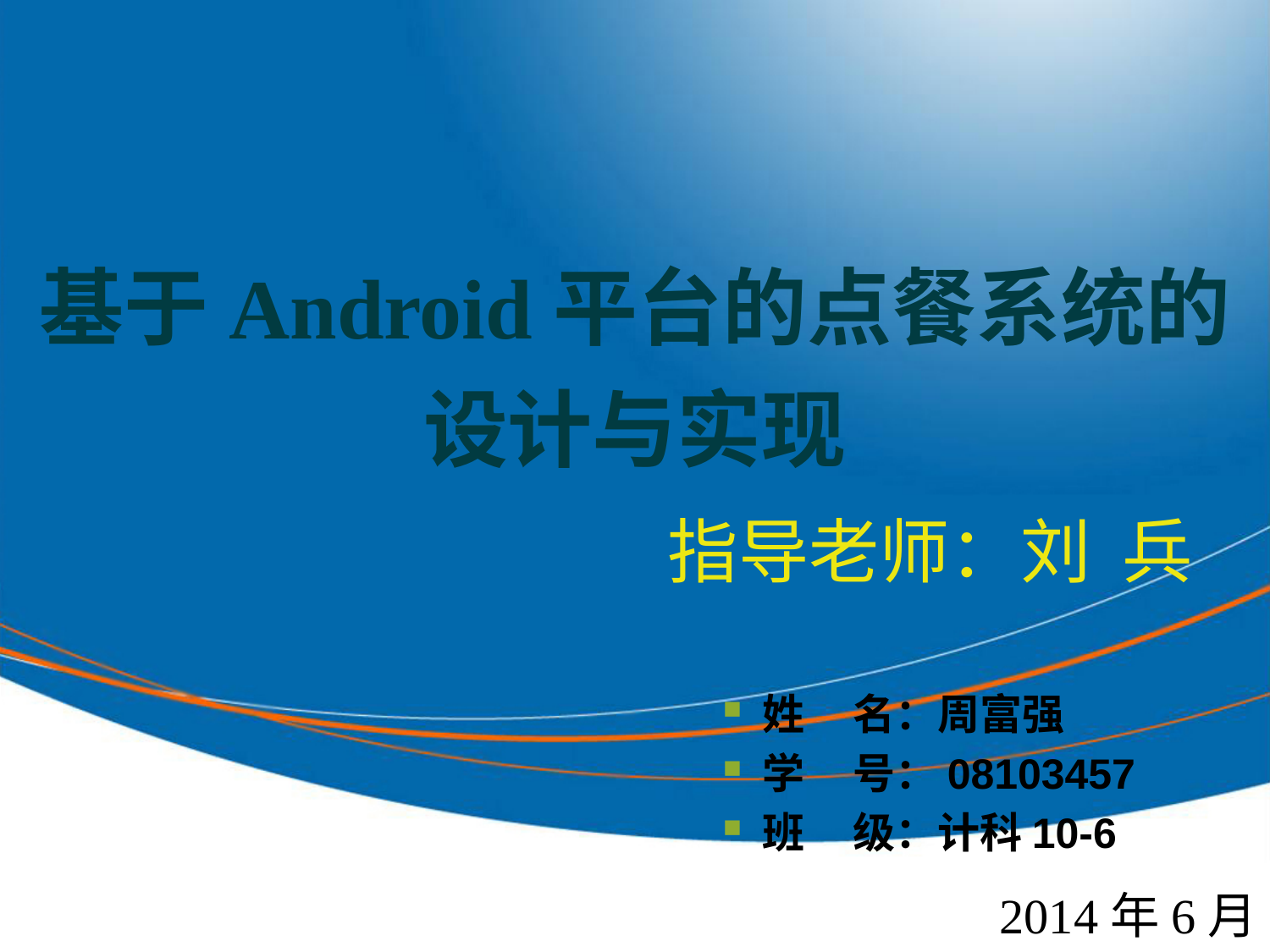

# 基于Android平台的点餐系统的设计与实现

指导老师：刘  兵
姓     名：周富强
学     号：08103457
班     级：计科10-6

2014年6月